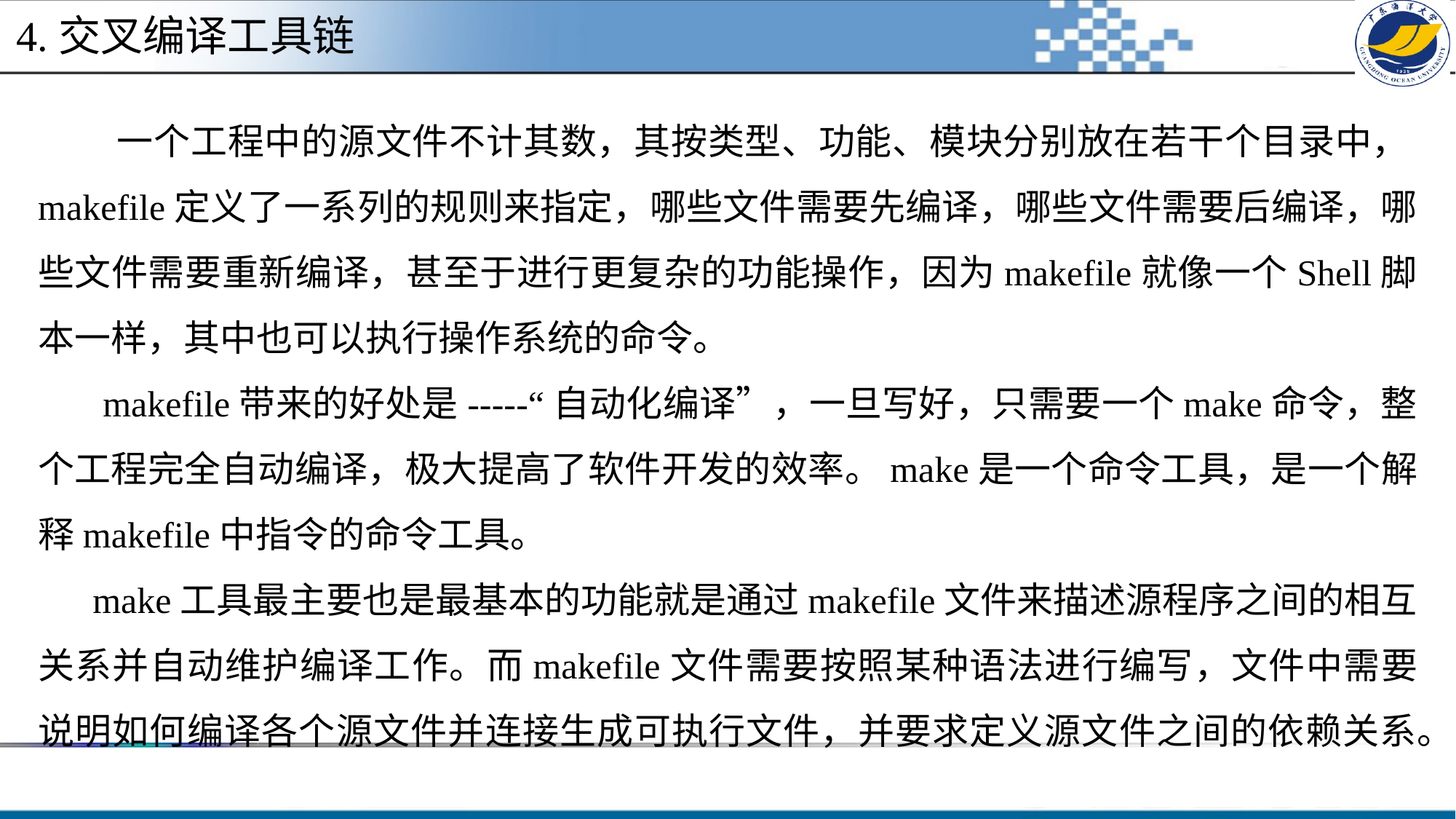

4.交叉编译工具链

        一个工程中的源文件不计其数，其按类型、功能、模块分别放在若干个目录中，makefile定义了一系列的规则来指定，哪些文件需要先编译，哪些文件需要后编译，哪些文件需要重新编译，甚至于进行更复杂的功能操作，因为makefile就像一个Shell脚本一样，其中也可以执行操作系统的命令。
       makefile带来的好处是-----“自动化编译”，一旦写好，只需要一个make命令，整个工程完全自动编译，极大提高了软件开发的效率。make是一个命令工具，是一个解释makefile中指令的命令工具。
      make工具最主要也是最基本的功能就是通过makefile文件来描述源程序之间的相互关系并自动维护编译工作。而makefile文件需要按照某种语法进行编写，文件中需要说明如何编译各个源文件并连接生成可执行文件，并要求定义源文件之间的依赖关系。